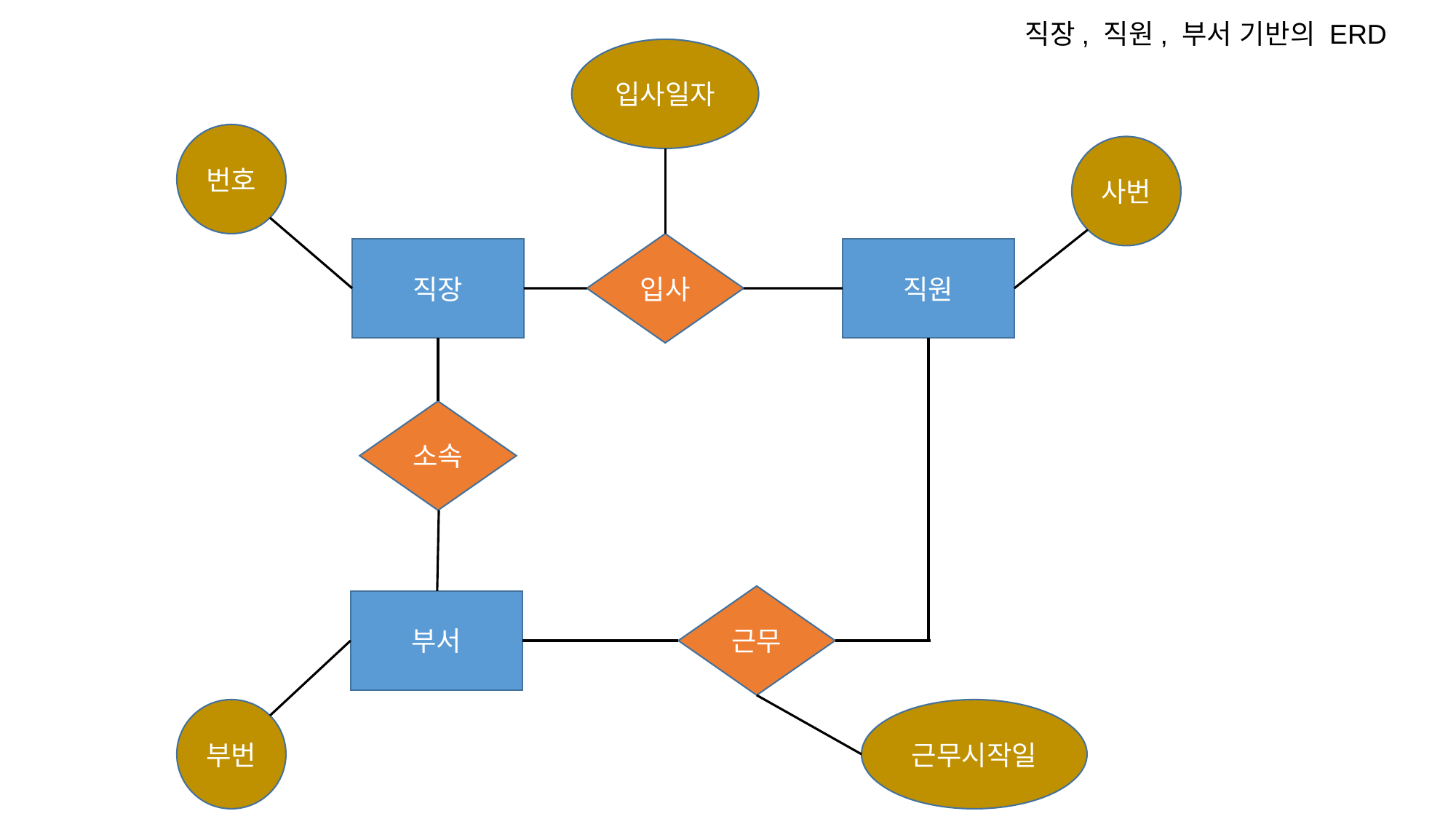

직장, 직원, 부서 기반의 ERD
입사일자
번호
사번
입사
직장
직원
소속
근무
부서
부번
근무시작일